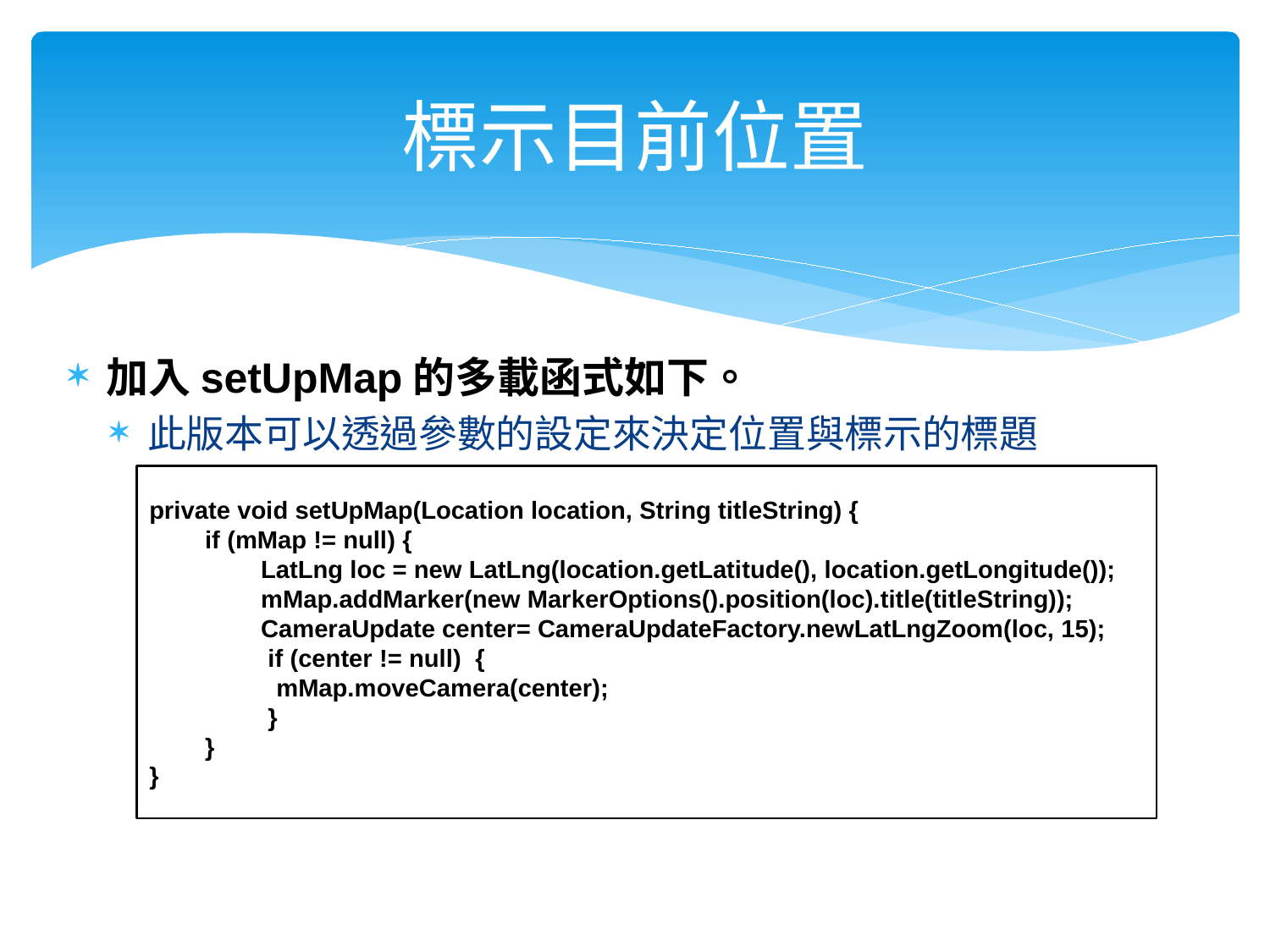

# 標示目前位置
加入setUpMap的多載函式如下。
此版本可以透過參數的設定來決定位置與標示的標題
private void setUpMap(Location location, String titleString) {
        if (mMap != null) {
                LatLng loc = new LatLng(location.getLatitude(), location.getLongitude());
                mMap.addMarker(new MarkerOptions().position(loc).title(titleString));
                CameraUpdate center= CameraUpdateFactory.newLatLngZoom(loc, 15);
                 if (center != null)  {
	mMap.moveCamera(center);
                 }
        }
}